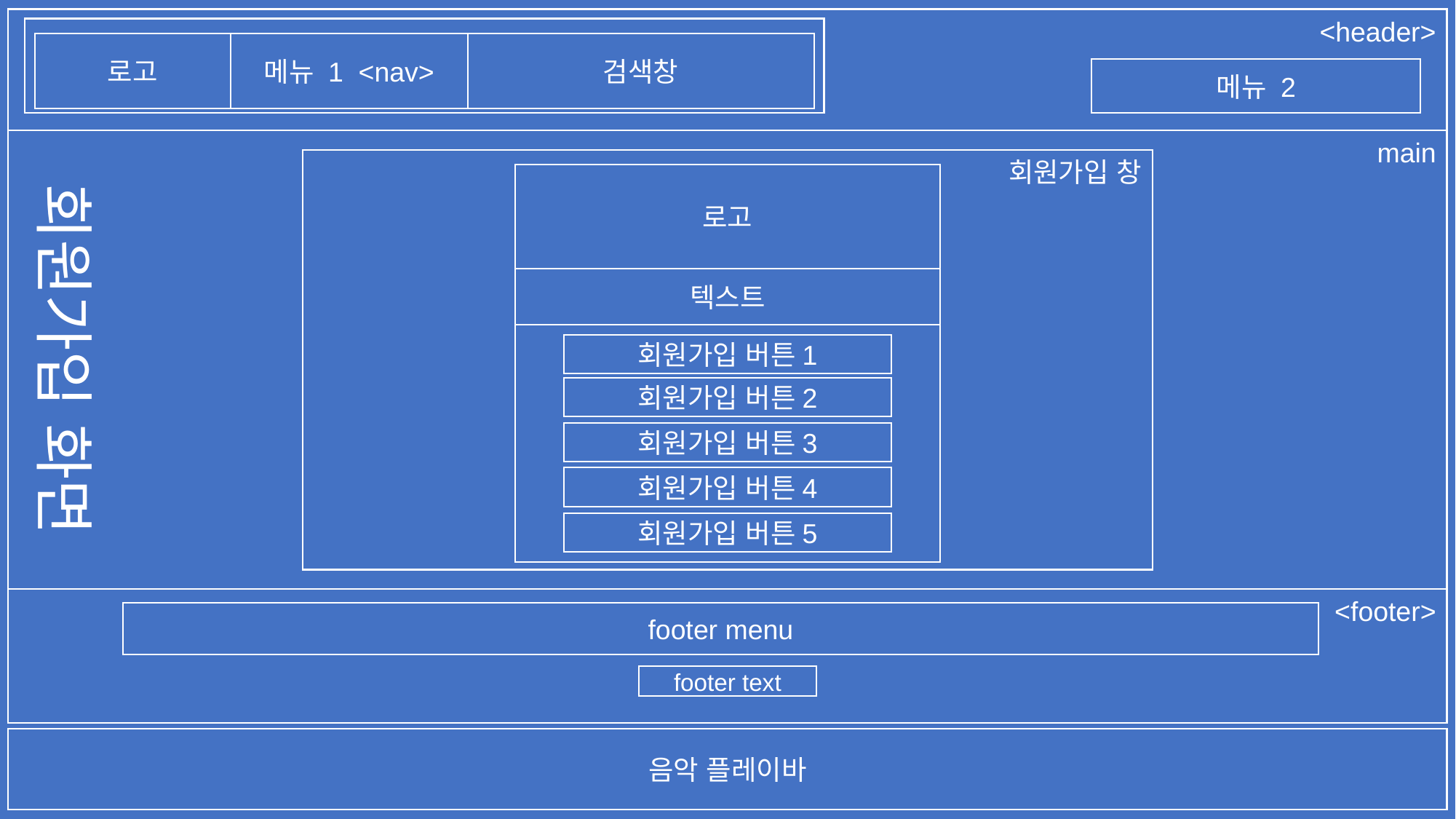

<header>

검색창
메뉴 1  <nav>
로고
메뉴 2
main
회원가입 화면
회원가입 창
로고
텍스트

회원가입 버튼1
회원가입 버튼2
회원가입 버튼3
회원가입 버튼4
회원가입 버튼5
<footer>
footer menu
footer text
음악 플레이바